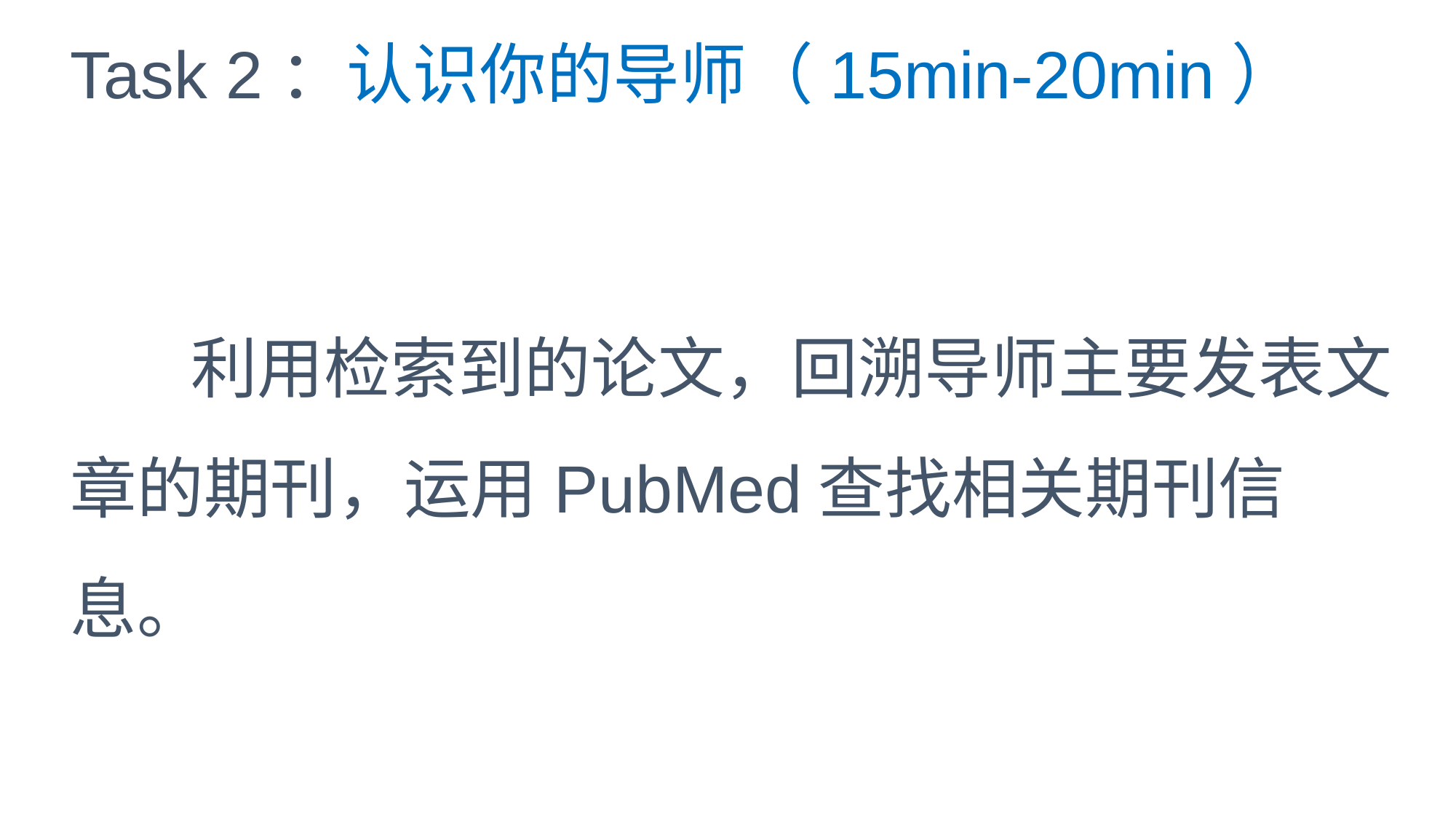

# Task 2：认识你的导师（15min-20min）
       利用检索到的论文，回溯导师主要发表文章的期刊，运用PubMed查找相关期刊信息。